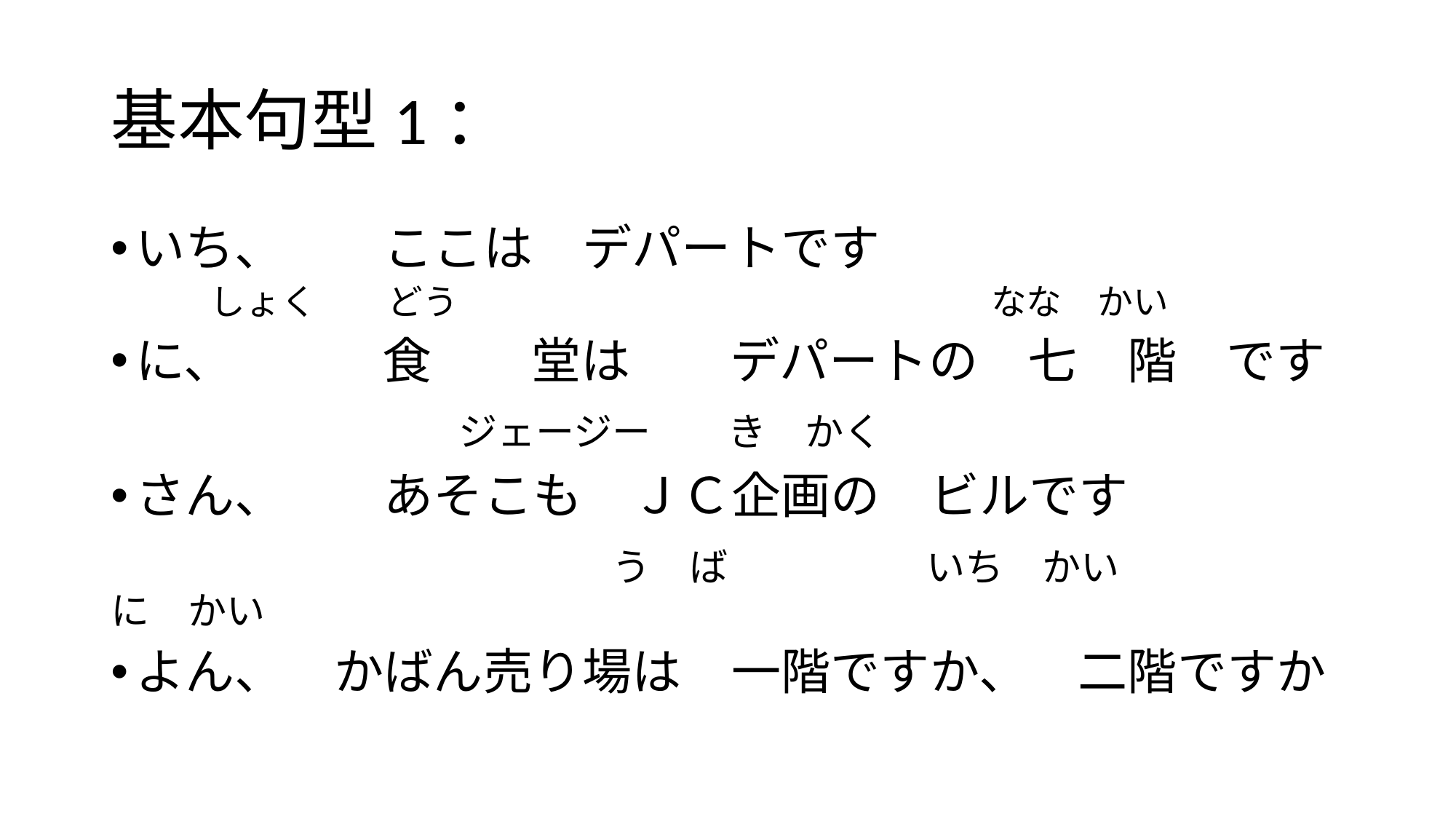

# 基本句型1：
いち、　　ここは　デパートです
	しょく　　どう　　　　　　　　　　　　　　　なな　かい
に、　　　食　　堂は　　デパートの　七　階　です
　　　　　　　ジェージー　　き　かく
さん、　　あそこも　ＪＣ企画の　ビルです
　　　　　　　　　　　　　う　ば　　　　いち　かい　　　　　に　かい
よん、　かばん売り場は　一階ですか、　二階ですか